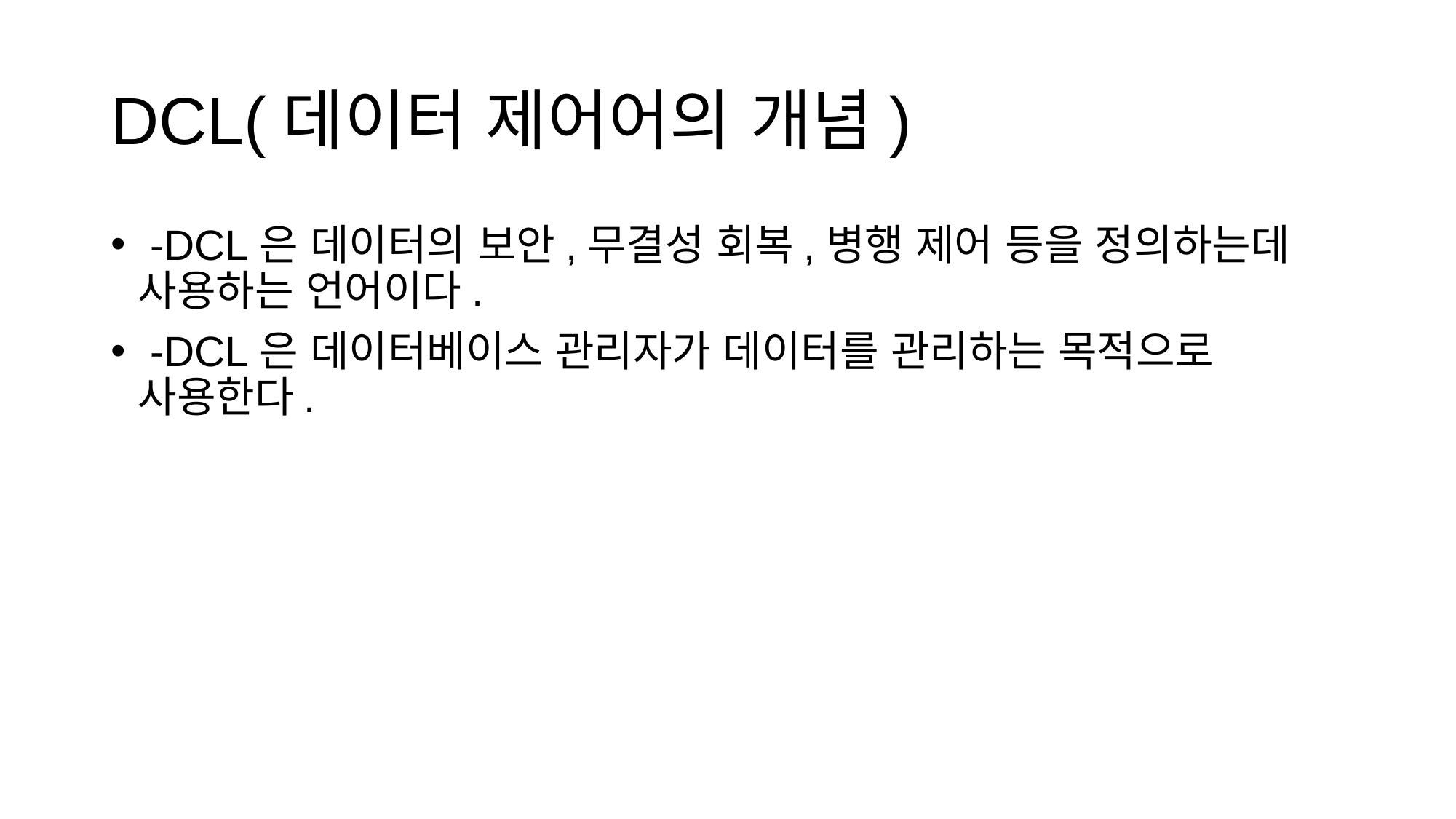

# DCL(데이터 제어어의 개념)
 -DCL은 데이터의 보안,무결성 회복,병행 제어 등을 정의하는데 사용하는 언어이다.
 -DCL은 데이터베이스 관리자가 데이터를 관리하는 목적으로 사용한다.